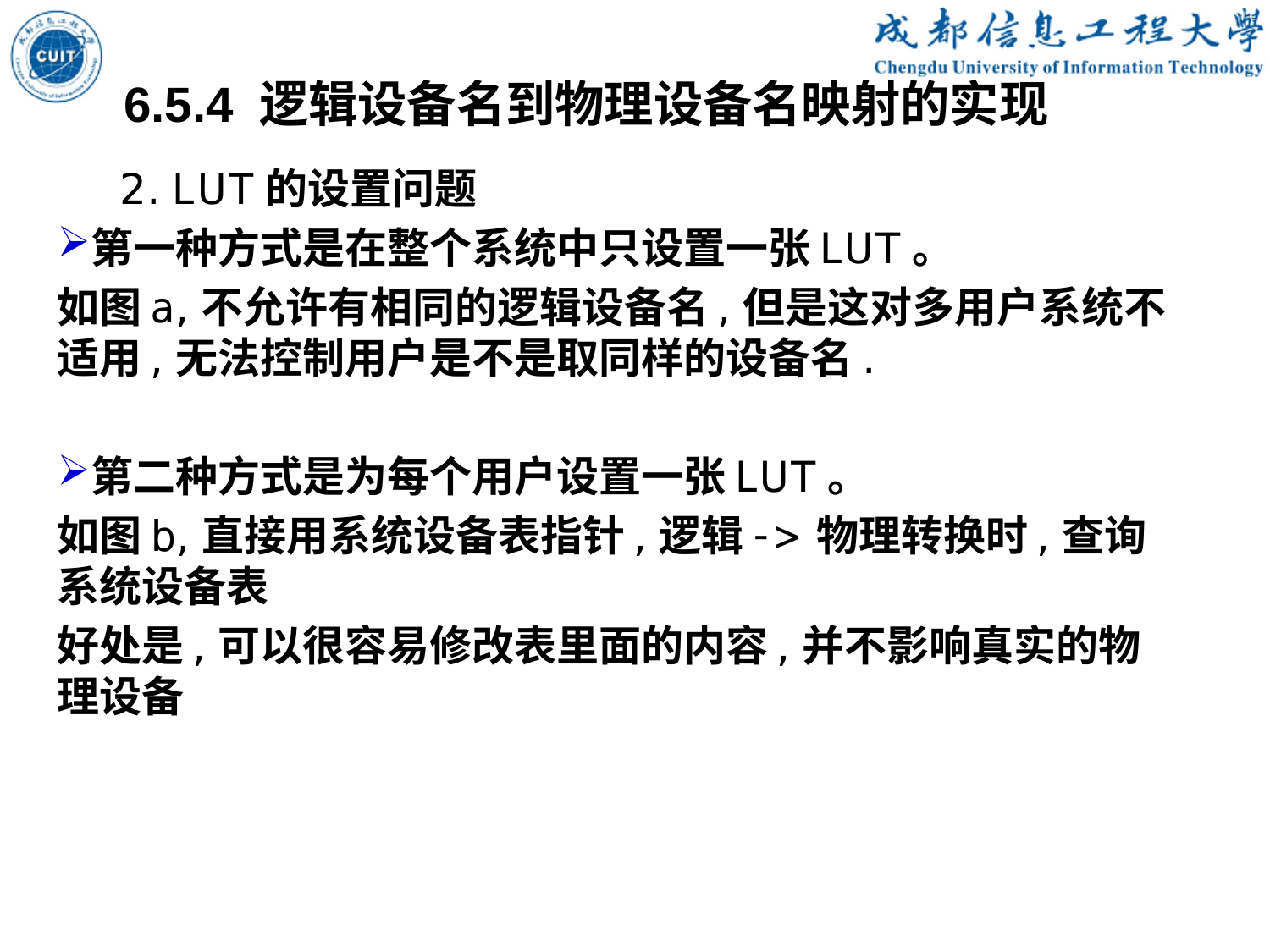

6.5.4 逻辑设备名到物理设备名映射的实现
2. LUT的设置问题
第一种方式是在整个系统中只设置一张LUT。
如图a,不允许有相同的逻辑设备名,但是这对多用户系统不适用,无法控制用户是不是取同样的设备名.

第二种方式是为每个用户设置一张LUT。
如图b,直接用系统设备表指针,逻辑->物理转换时,查询系统设备表
好处是,可以很容易修改表里面的内容,并不影响真实的物理设备